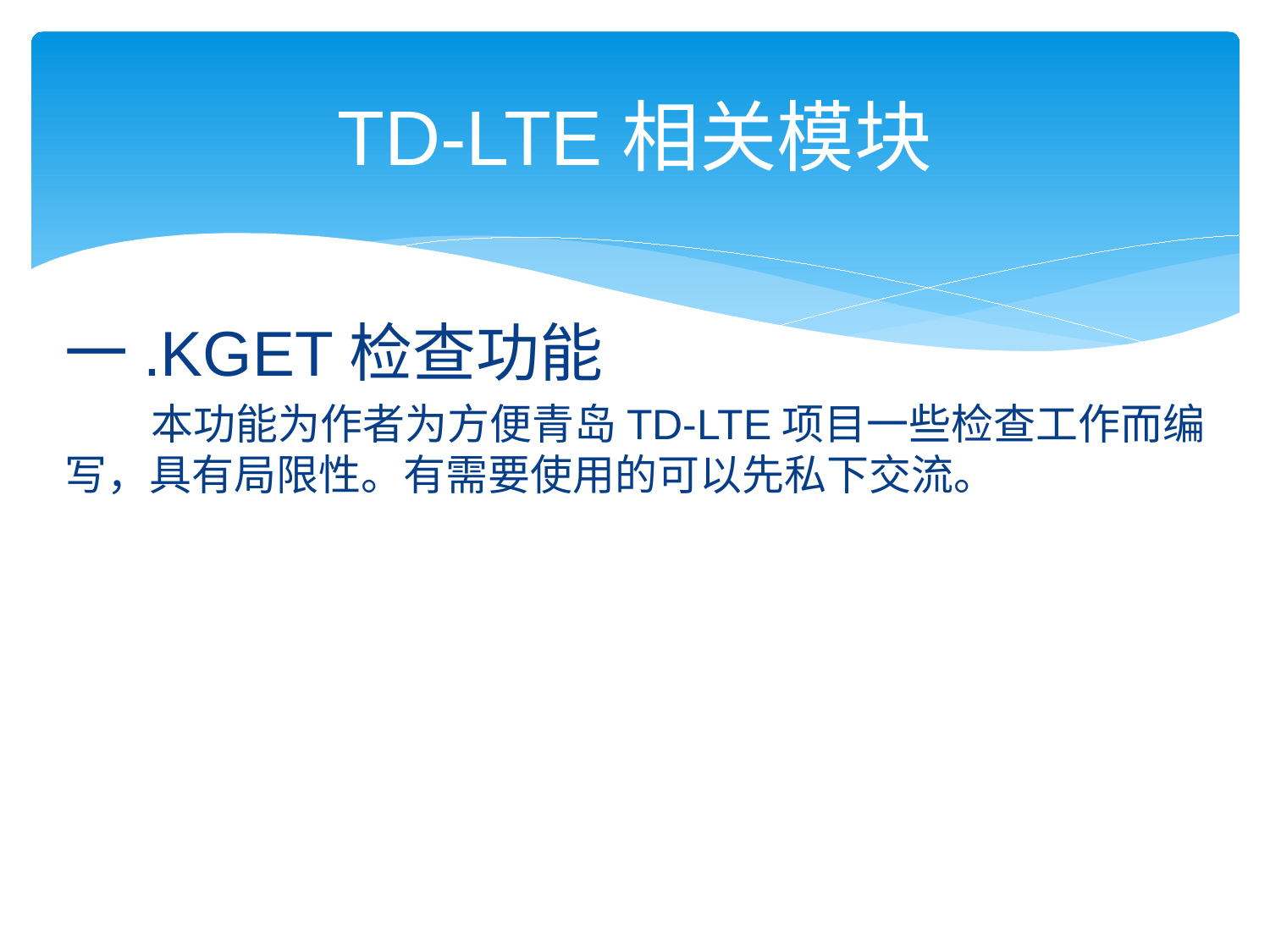

# TD-LTE相关模块
一.KGET检查功能
        本功能为作者为方便青岛TD-LTE项目一些检查工作而编写，具有局限性。有需要使用的可以先私下交流。